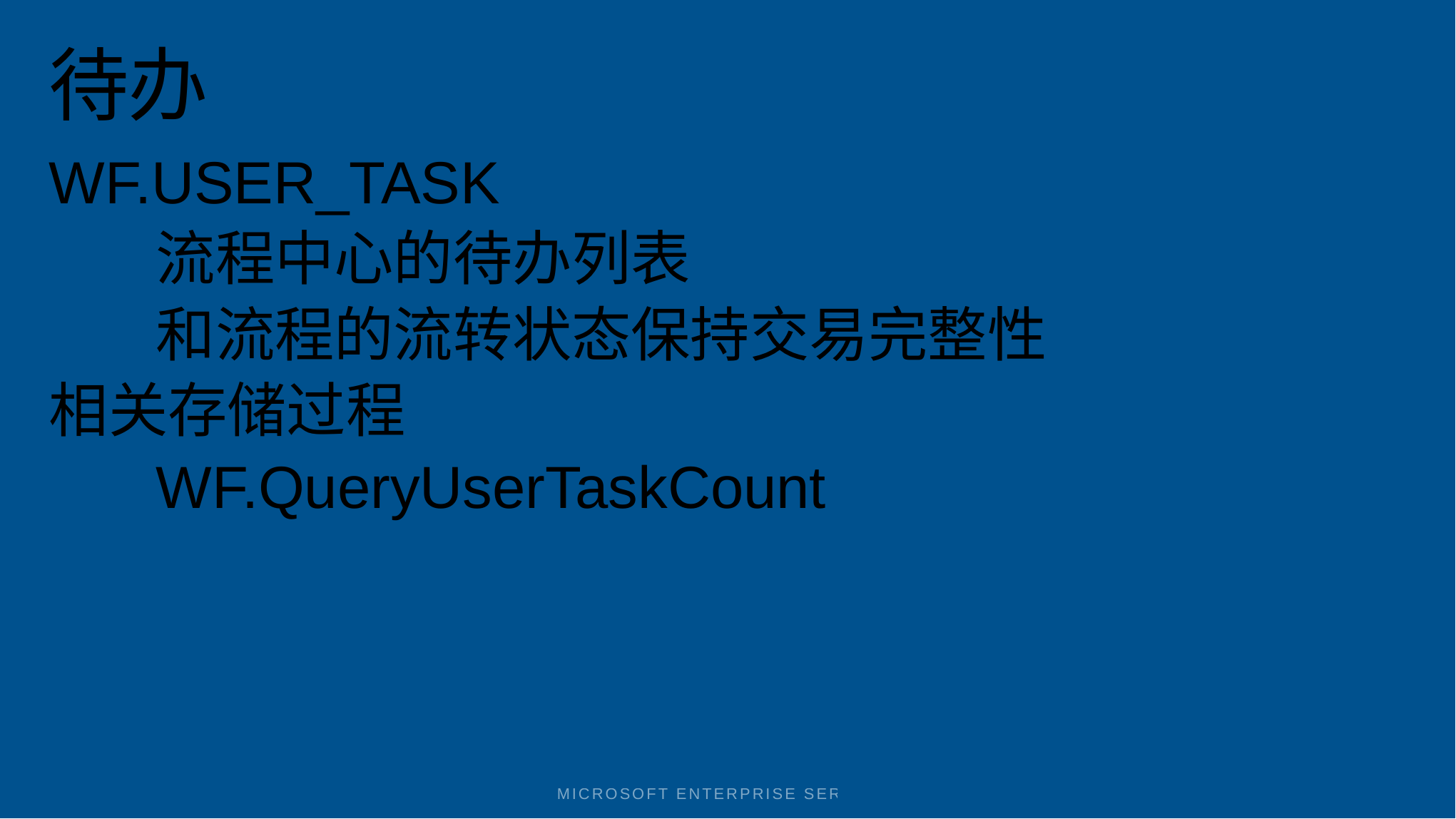

# 待办
WF.USER_TASK
	流程中心的待办列表
	和流程的流转状态保持交易完整性
相关存储过程
	WF.QueryUserTaskCount